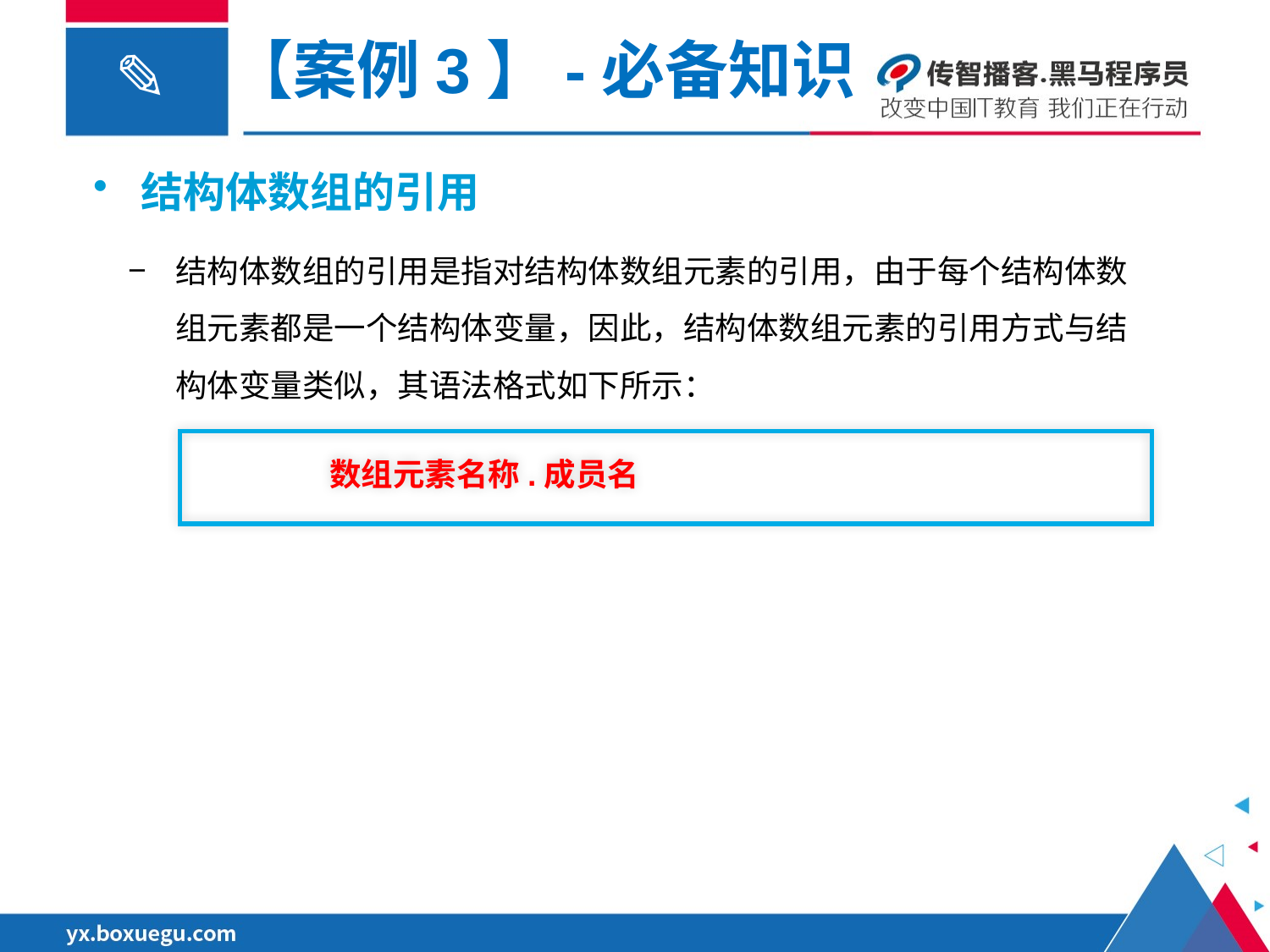

【案例3】-必备知识
结构体数组的引用
结构体数组的引用是指对结构体数组元素的引用，由于每个结构体数组元素都是一个结构体变量，因此，结构体数组元素的引用方式与结构体变量类似，其语法格式如下所示：

                  数组元素名称.成员名